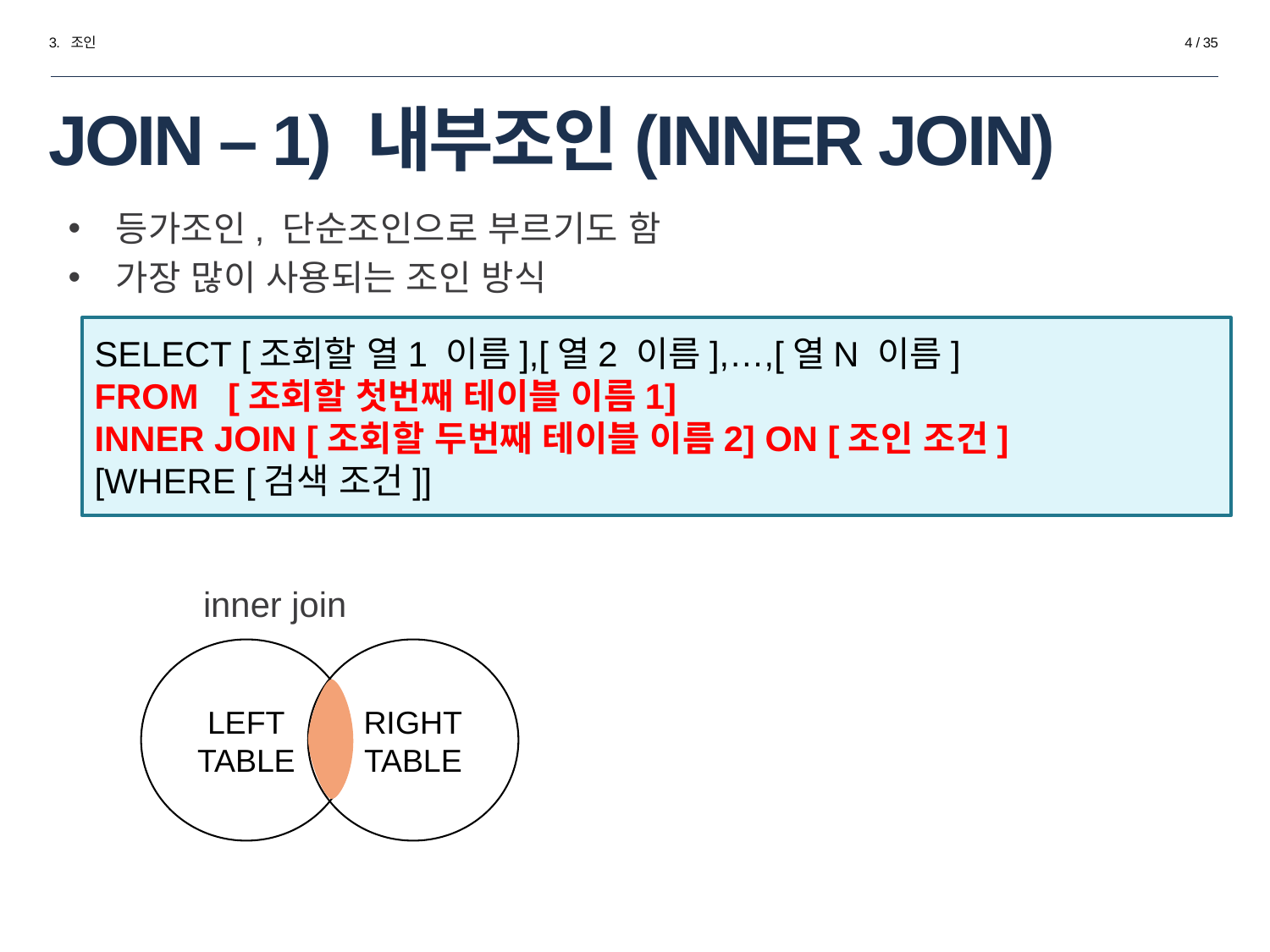

3.  조인
4 / 35
# JOIN – 1) 내부조인(INNER JOIN)
등가조인, 단순조인으로 부르기도 함
가장 많이 사용되는 조인 방식
SELECT [조회할 열1 이름],[열2 이름],…,[열N 이름]
FROM   [조회할 첫번째 테이블 이름1]
INNER JOIN [조회할 두번째 테이블 이름2] ON [조인 조건]
[WHERE [검색 조건]]
inner join
LEFT
TABLE
RIGHT
TABLE